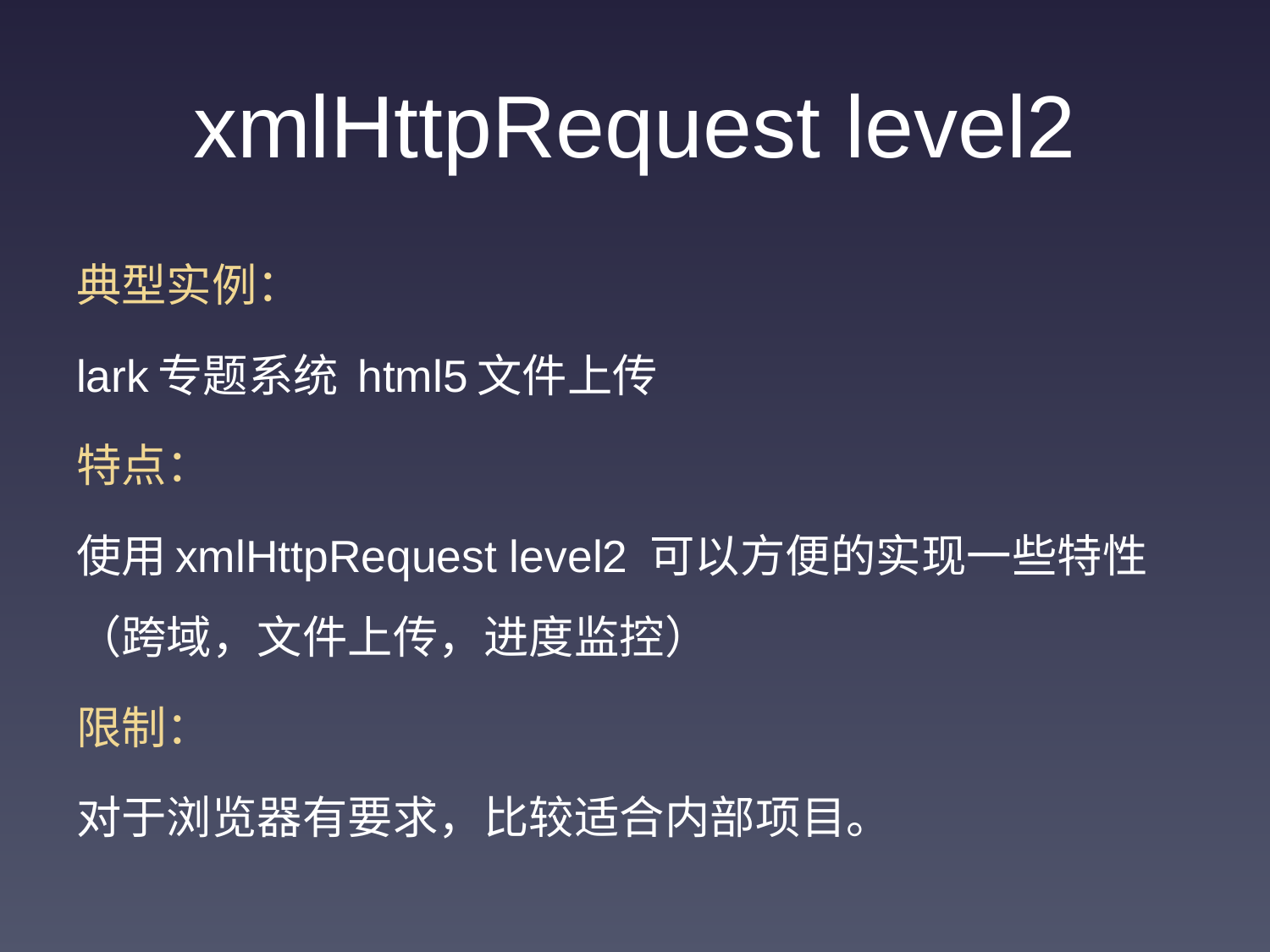

# xmlHttpRequest level2
典型实例：
lark专题系统 html5文件上传
特点：
使用xmlHttpRequest level2 可以方便的实现一些特性（跨域，文件上传，进度监控）
限制：
对于浏览器有要求，比较适合内部项目。